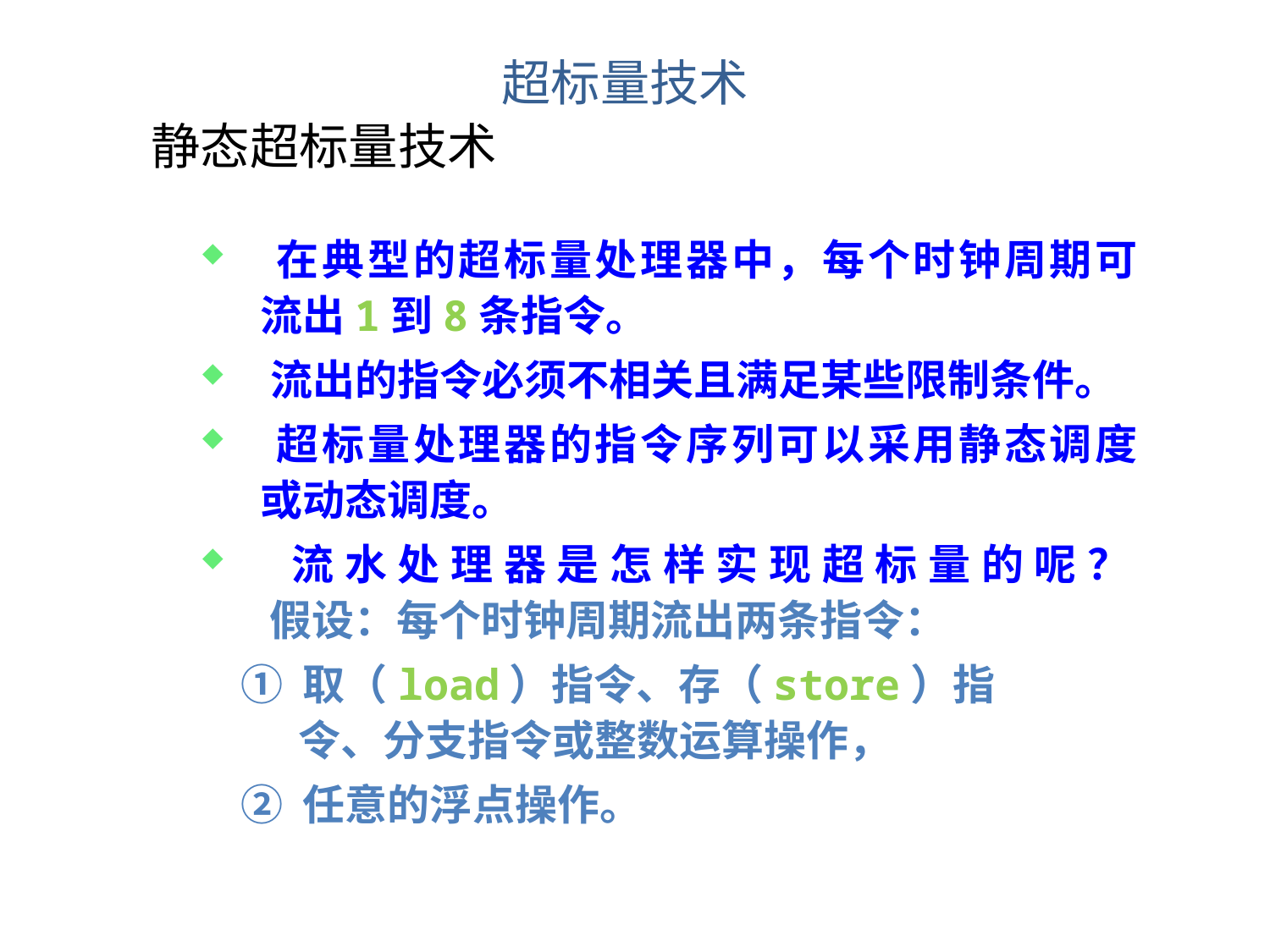

超标量技术
静态超标量技术
 在典型的超标量处理器中，每个时钟周期可
 流出1到8条指令。
 流出的指令必须不相关且满足某些限制条件。
 超标量处理器的指令序列可以采用静态调度
 或动态调度。
 流水处理器是怎样实现超标量的呢？
  假设：每个时钟周期流出两条指令：
    ① 取（load）指令、存（store）指
     令、分支指令或整数运算操作，
    ② 任意的浮点操作。